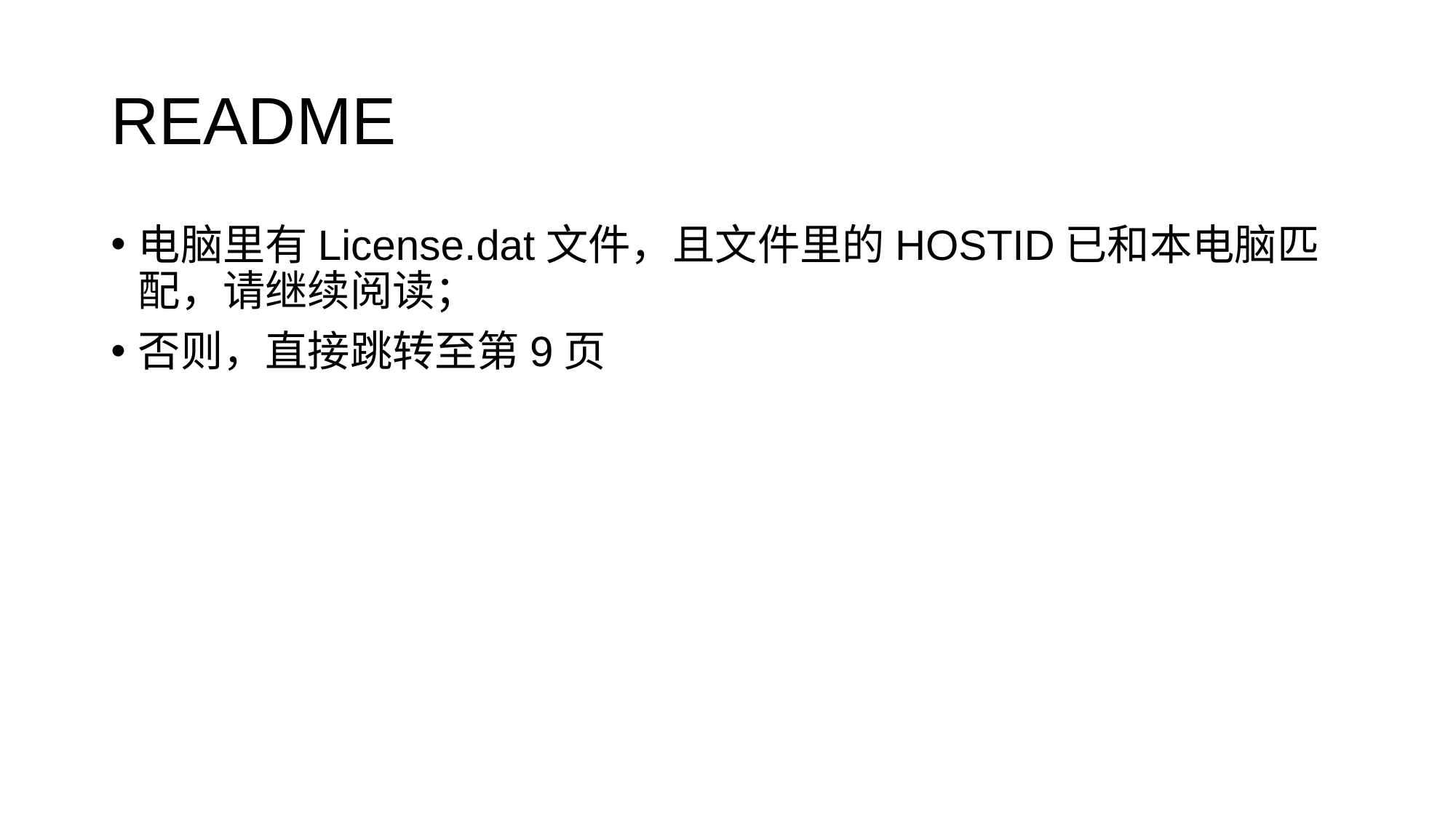

# README
电脑里有License.dat文件，且文件里的HOSTID已和本电脑匹配，请继续阅读；
否则，直接跳转至第9页